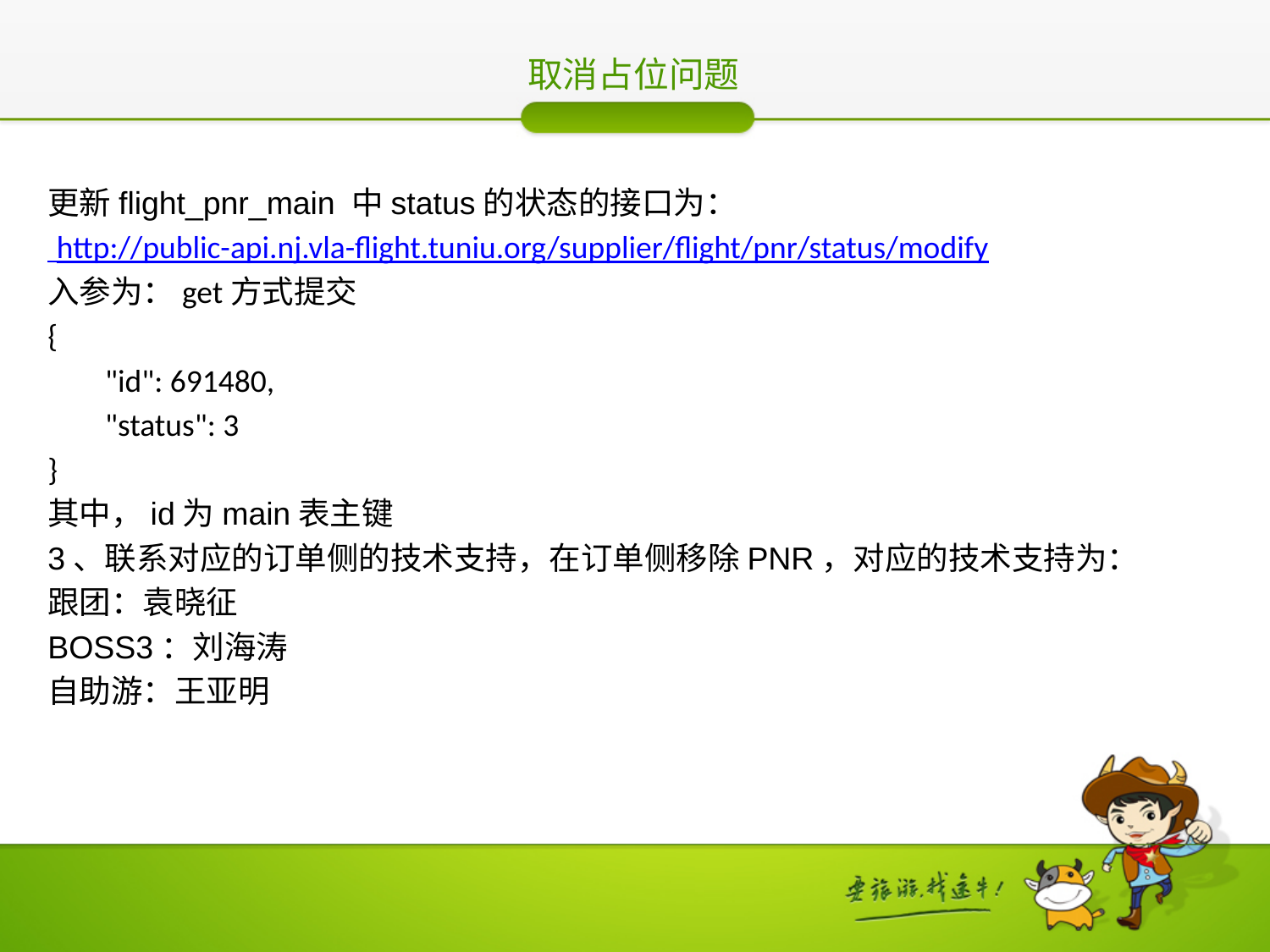

取消占位问题
更新flight_pnr_main 中status的状态的接口为：
 http://public-api.nj.vla-flight.tuniu.org/supplier/flight/pnr/status/modify
入参为：get方式提交
{
        "id": 691480,
        "status": 3
}
其中，id为main表主键
3、联系对应的订单侧的技术支持，在订单侧移除PNR，对应的技术支持为：
跟团：袁晓征
BOSS3：刘海涛
自助游：王亚明